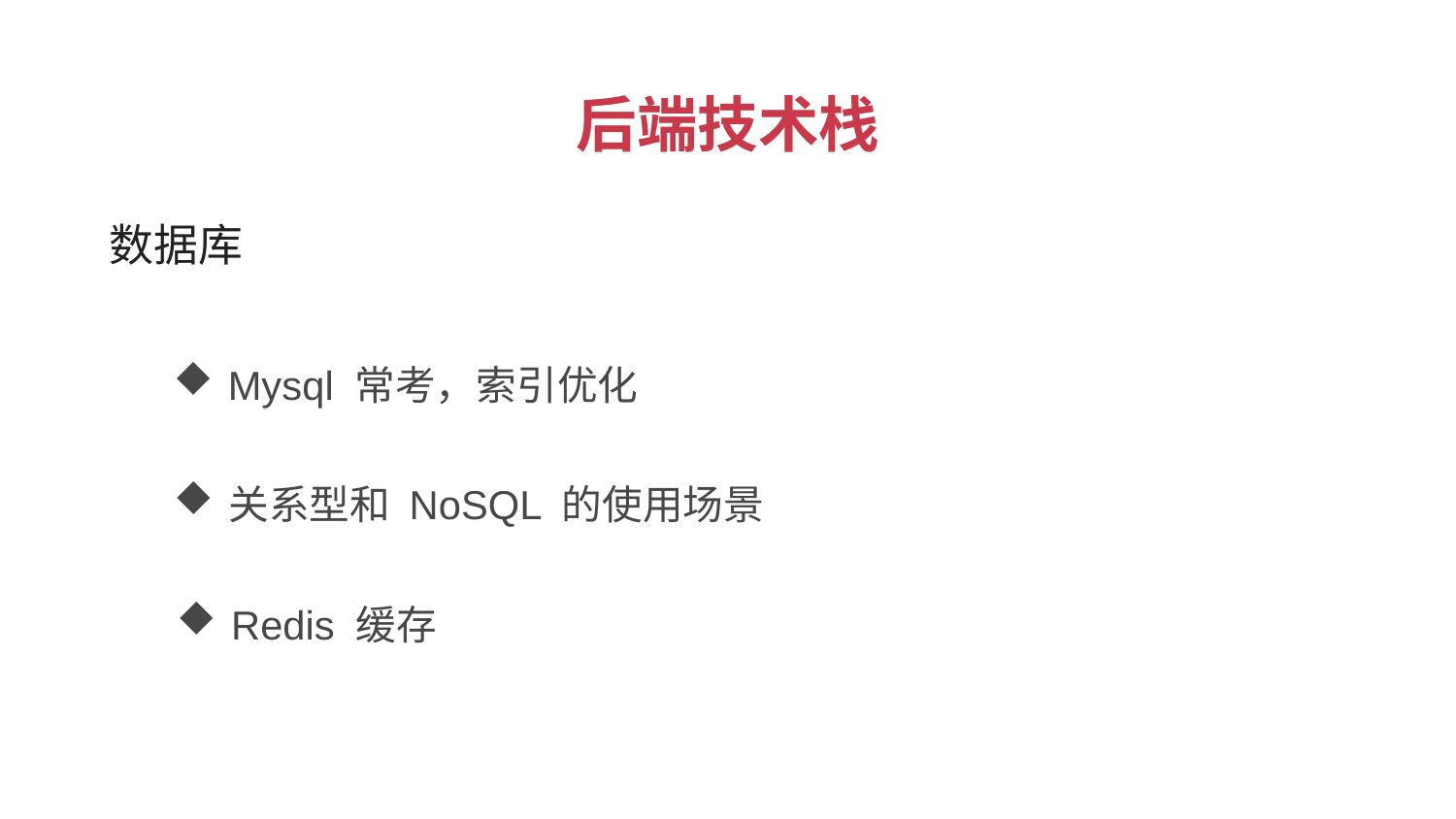

后端技术栈
 数据库
Mysql 常考，索引优化
关系型和 NoSQL 的使用场景
Redis 缓存